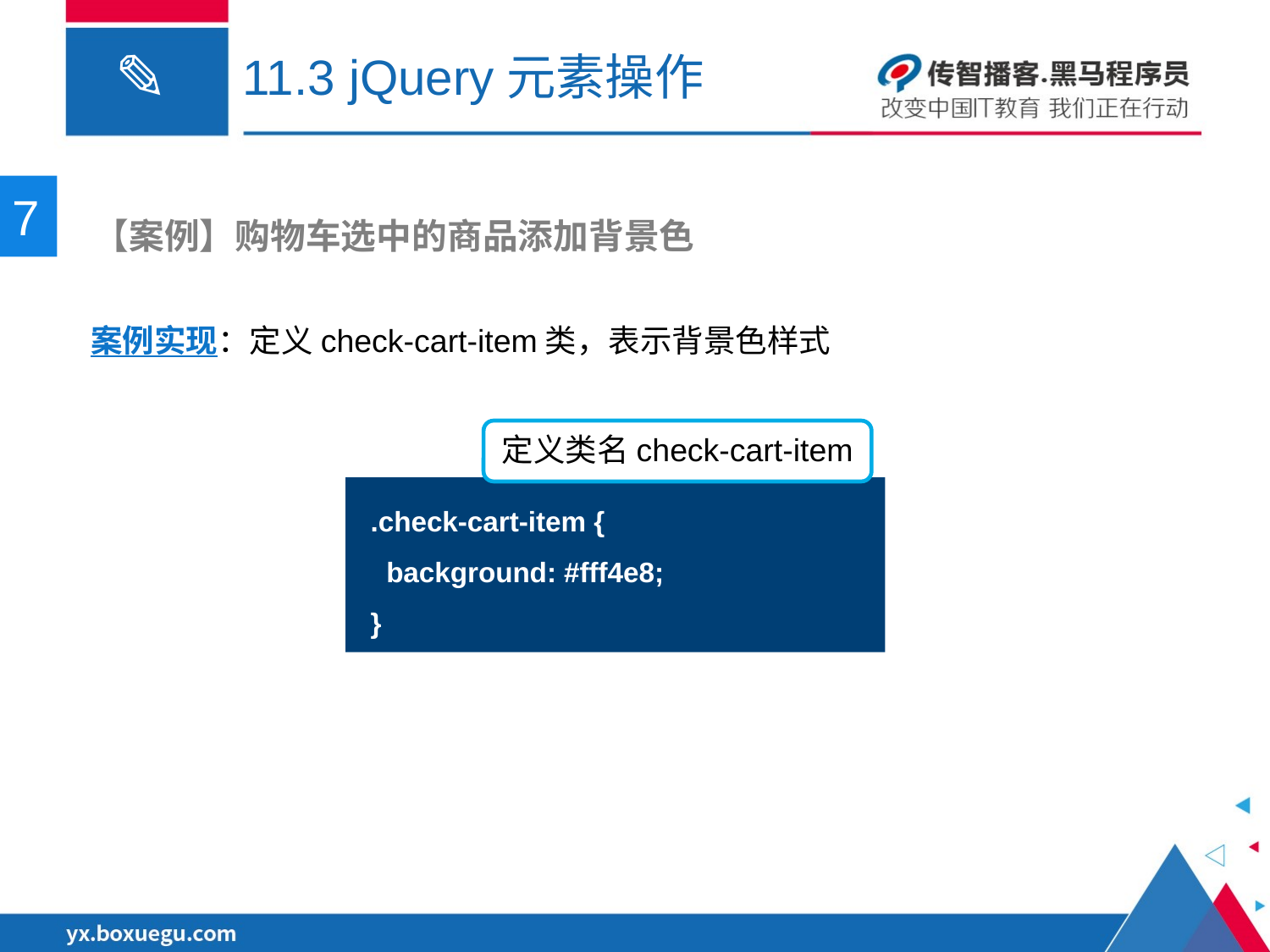

# 11.3 jQuery元素操作

7
  【案例】购物车选中的商品添加背景色
案例实现：定义check-cart-item类，表示背景色样式
定义类名check-cart-item

.check-cart-item {
  background: #fff4e8;
}